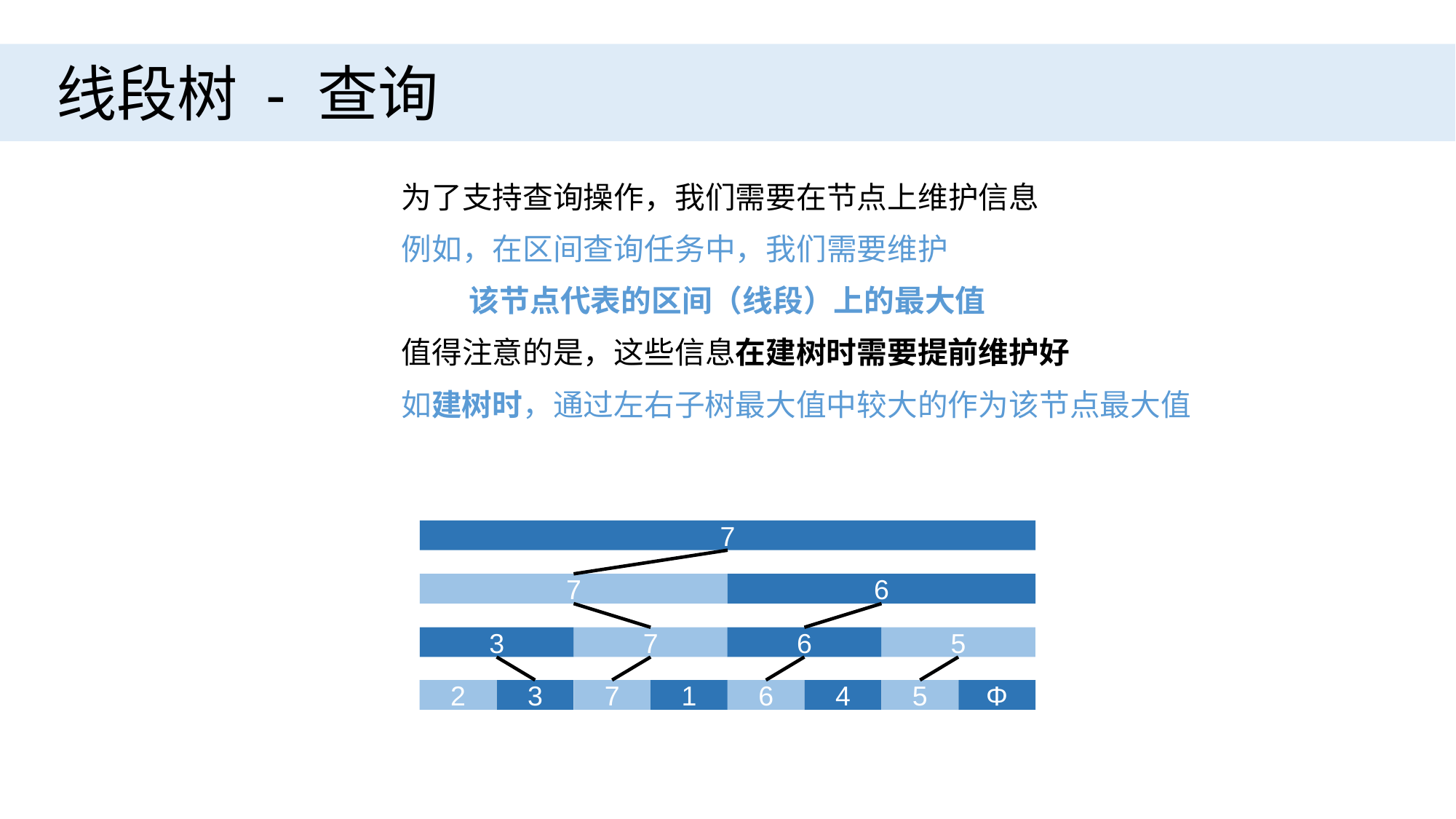

线段树 - 查询
为了支持查询操作，我们需要在节点上维护信息
例如，在区间查询任务中，我们需要维护
该节点代表的区间（线段）上的最大值
值得注意的是，这些信息在建树时需要提前维护好
如建树时，通过左右子树最大值中较大的作为该节点最大值
7
7
6
6
3
5
7
3
1
2
7
4
Φ
6
5